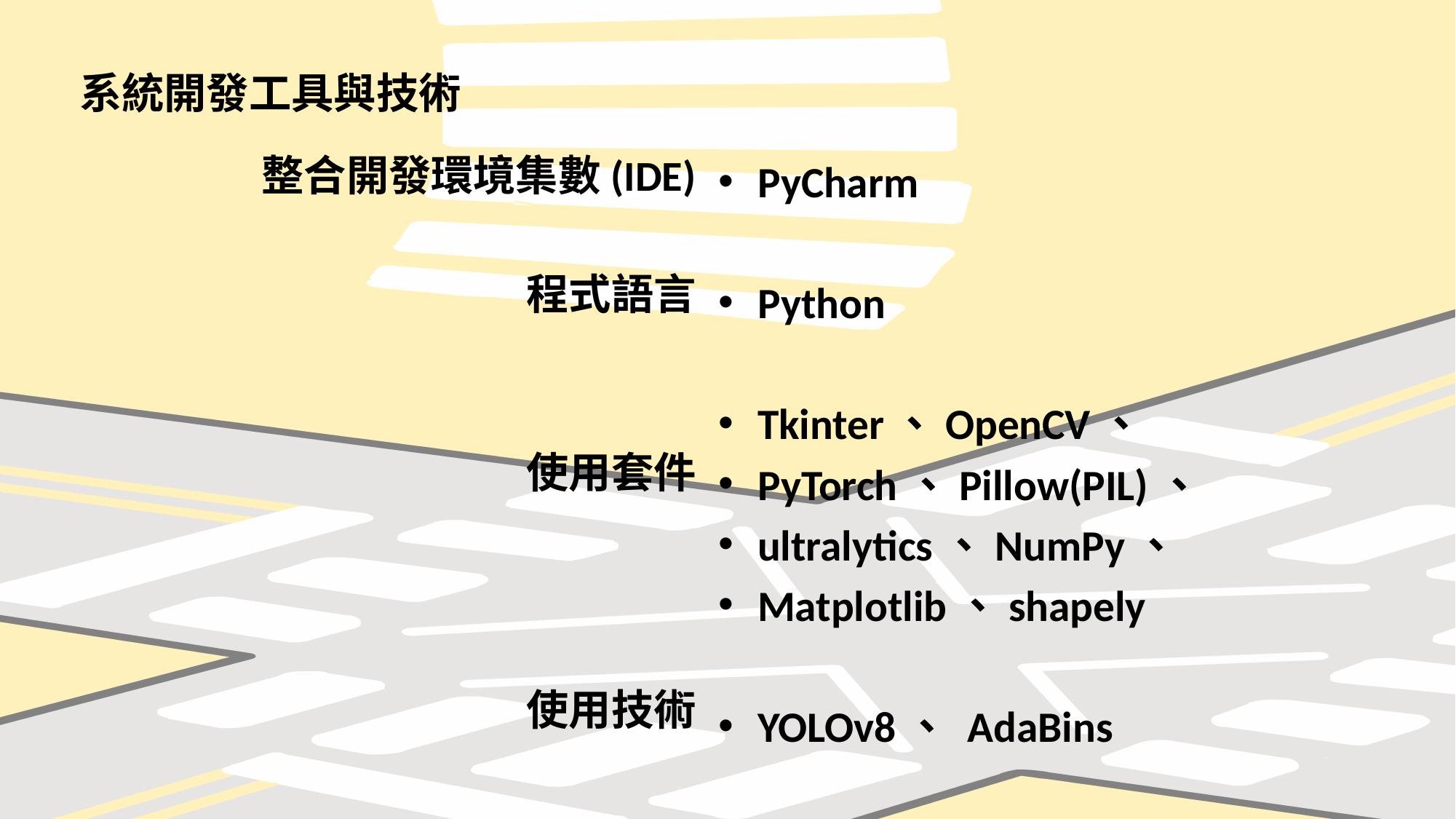

系統開發工具與技術
整合開發環境集數(IDE)

程式語言

使用套件

使用技術
PyCharm

Python

Tkinter、OpenCV、
PyTorch、Pillow(PIL)、
ultralytics、NumPy、
Matplotlib、shapely

YOLOv8、 AdaBins